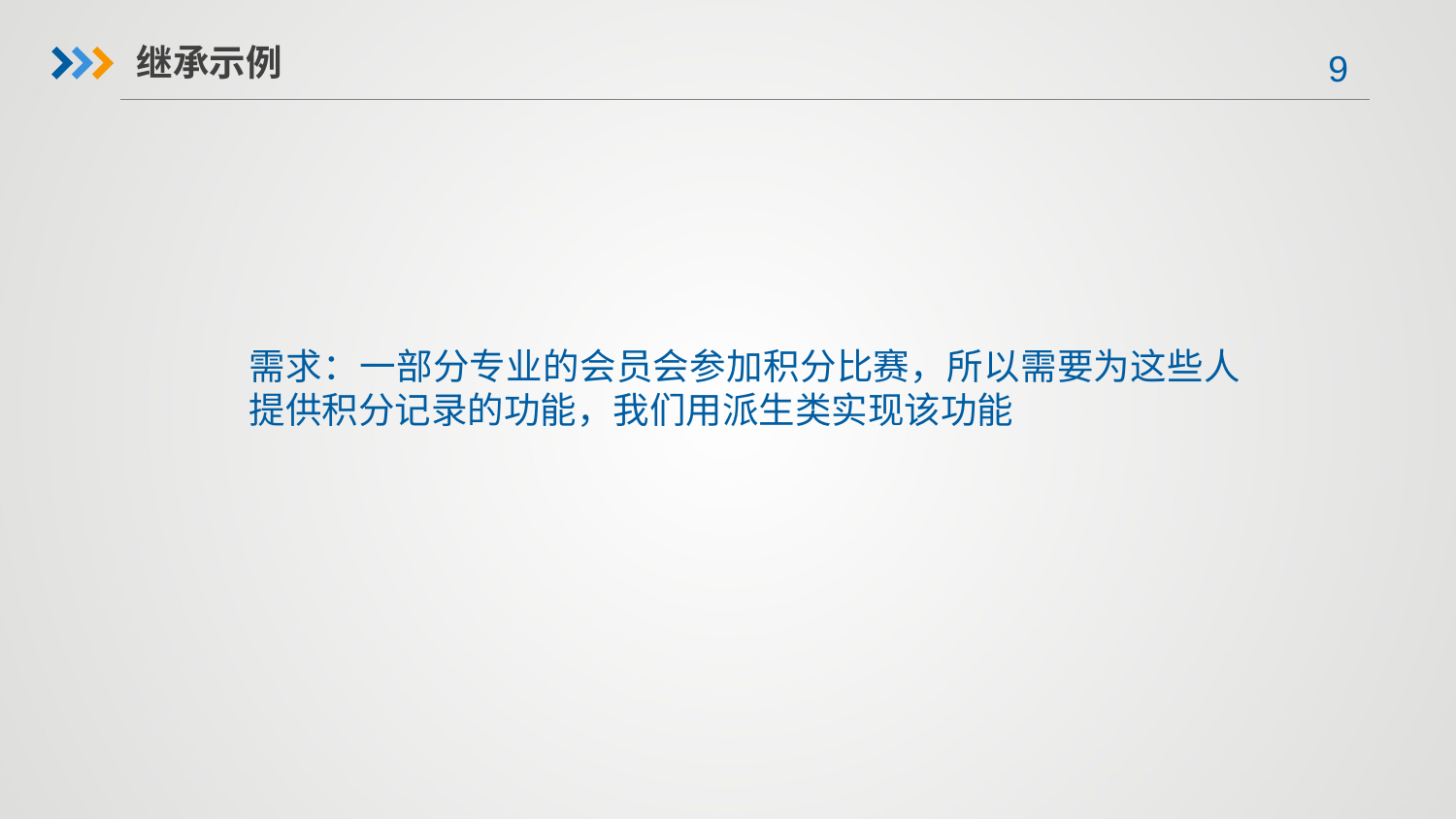

继承示例
需求：一部分专业的会员会参加积分比赛，所以需要为这些人提供积分记录的功能，我们用派生类实现该功能